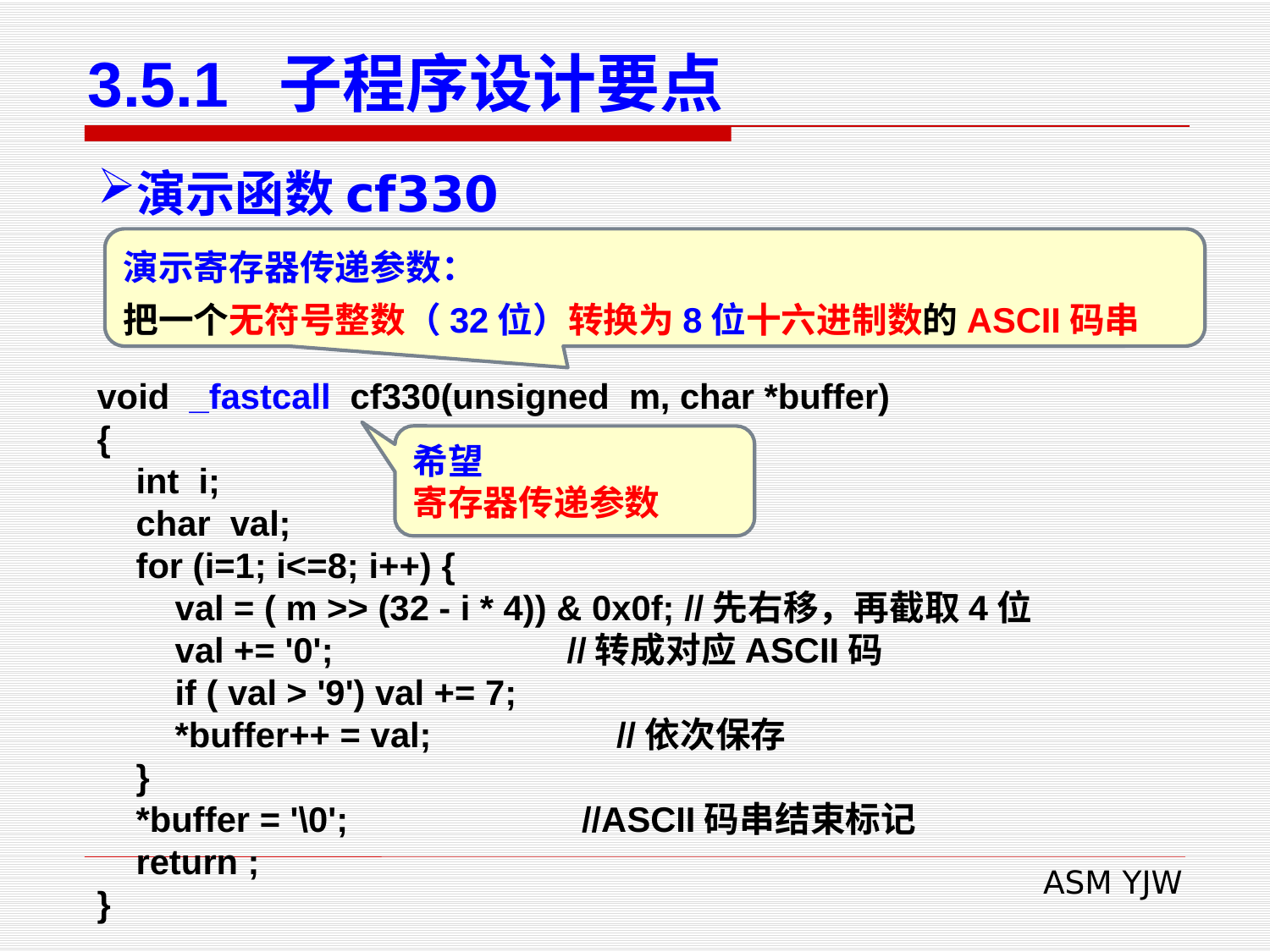

# 3.5.1  子程序设计要点
演示函数cf330
演示寄存器传递参数：
把一个无符号整数（32位）转换为8位十六进制数的ASCII码串
void  _fastcall  cf330(unsigned  m, char *buffer)
{
    int  i;
    char  val;
    for (i=1; i<=8; i++) {
        val = ( m >> (32 - i * 4)) & 0x0f; //先右移，再截取4位
        val += '0';                        //转成对应ASCII码
        if ( val > '9') val += 7;
        *buffer++ = val;                   //依次保存
    }
    *buffer = '\0';                        //ASCII码串结束标记
    return ;
}
希望
寄存器传递参数